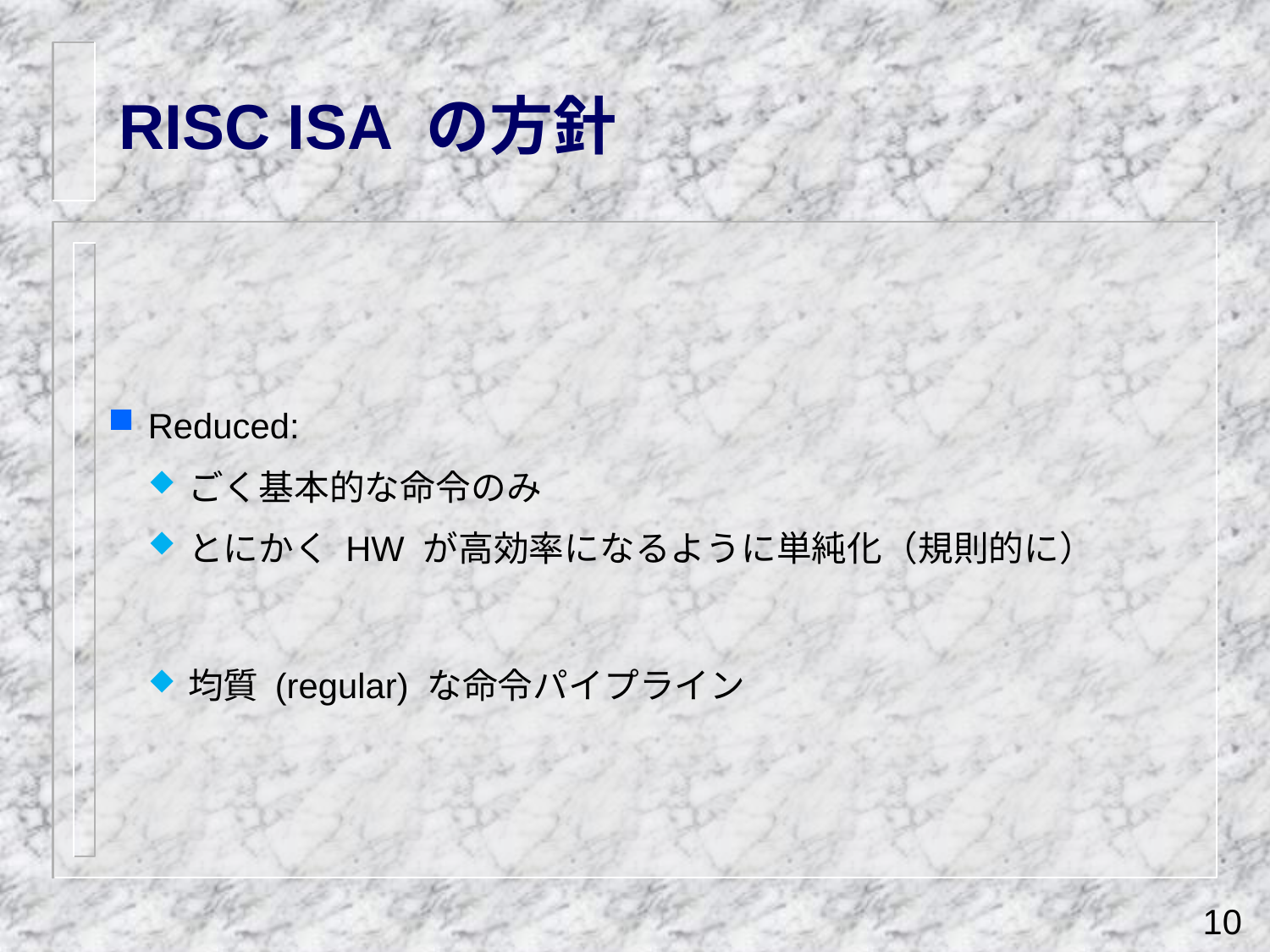

# RISC ISA の方針
Reduced:
ごく基本的な命令のみ
とにかく HW が高効率になるように単純化（規則的に）

均質 (regular) な命令パイプライン
10